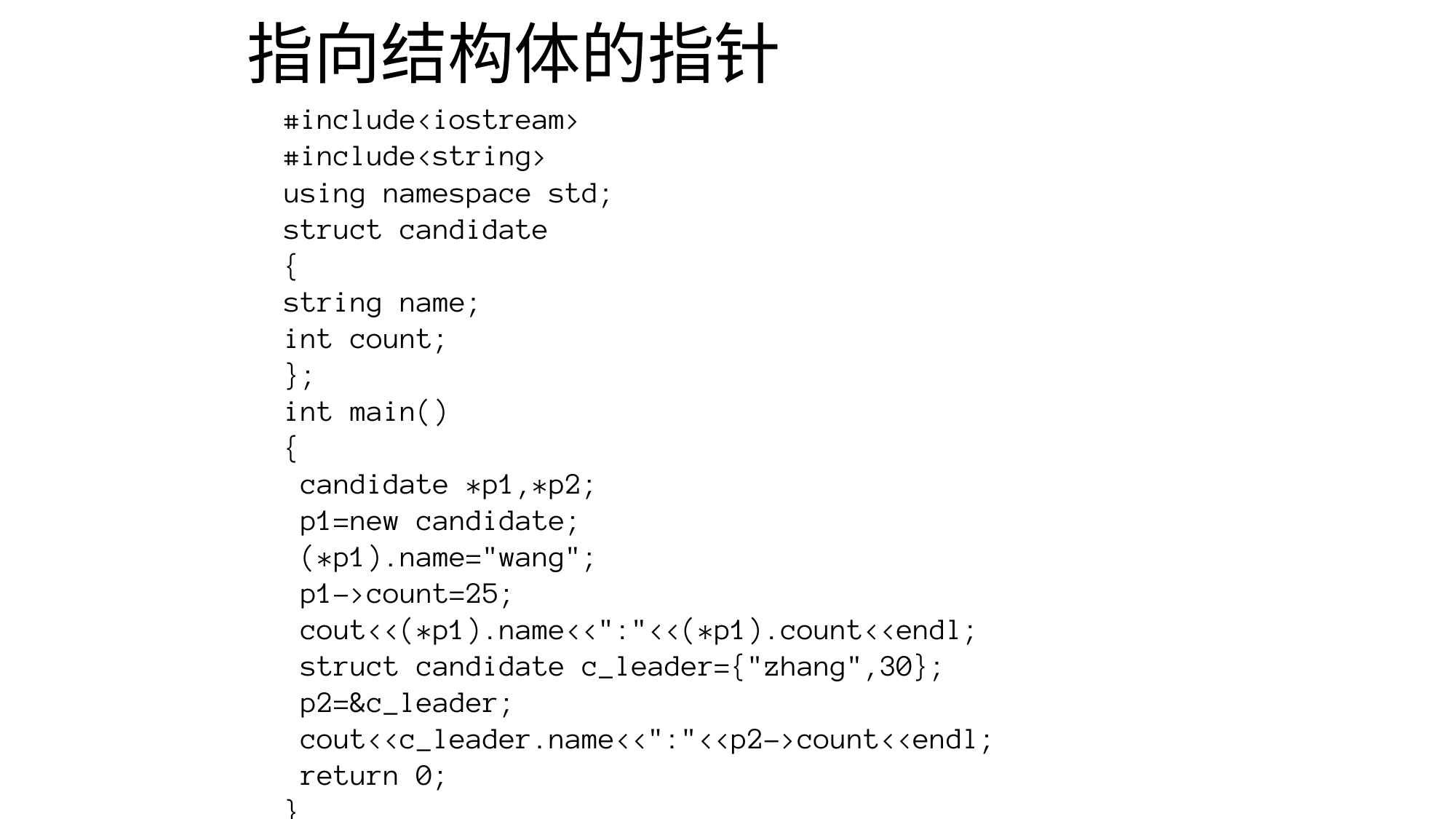

# 指向结构体的指针
#include<iostream>
#include<string>
using namespace std;
struct candidate
{
string name;
int count;
};
int main()
{
 candidate *p1,*p2;
 p1=new candidate;
 (*p1).name="wang";
 p1->count=25;
 cout<<(*p1).name<<":"<<(*p1).count<<endl;
 struct candidate c_leader={"zhang",30};
 p2=&c_leader;
 cout<<c_leader.name<<":"<<p2->count<<endl;
 return 0;
}